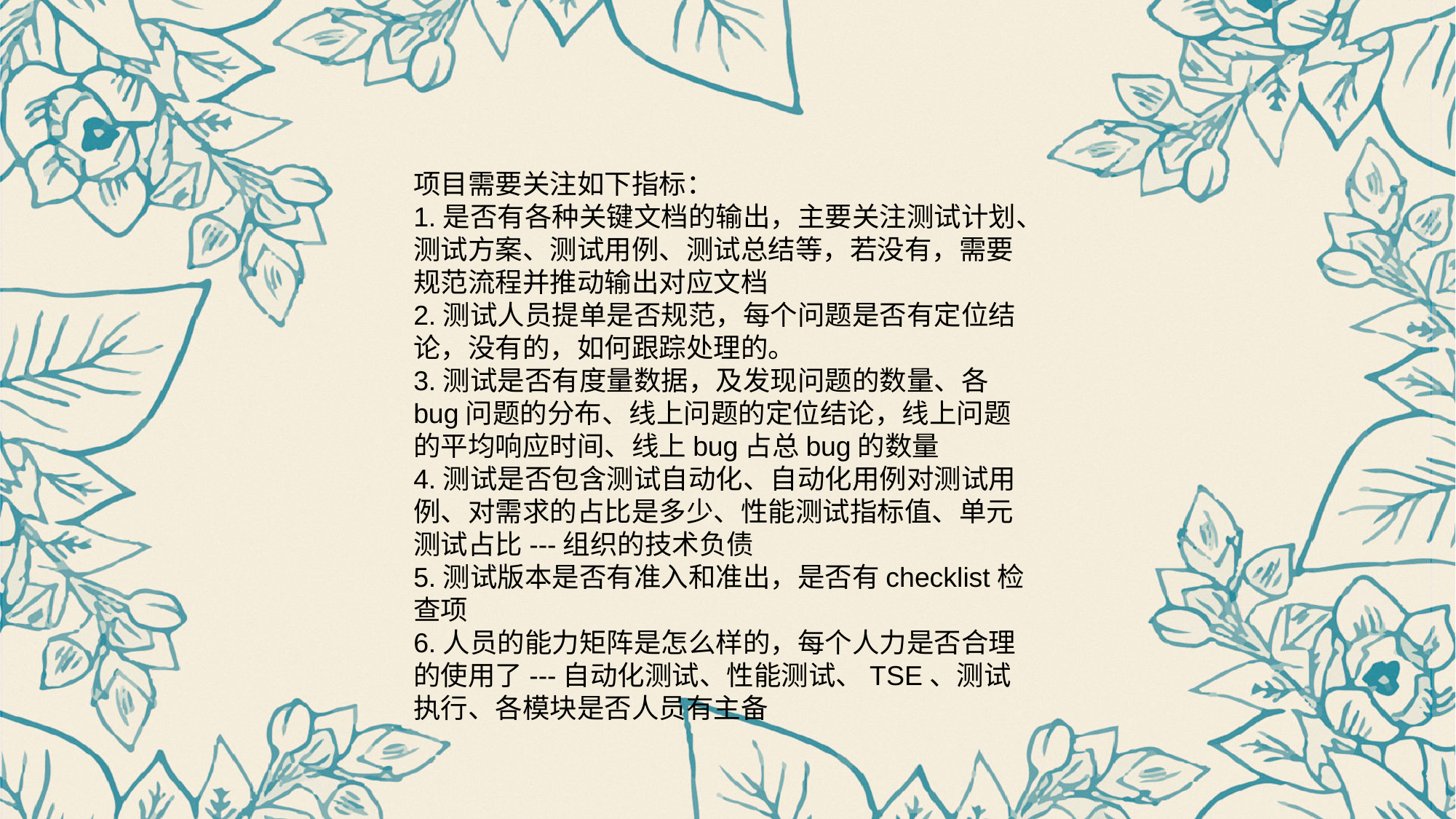

项目需要关注如下指标：
1.是否有各种关键文档的输出，主要关注测试计划、测试方案、测试用例、测试总结等，若没有，需要规范流程并推动输出对应文档
2.测试人员提单是否规范，每个问题是否有定位结论，没有的，如何跟踪处理的。
3.测试是否有度量数据，及发现问题的数量、各bug问题的分布、线上问题的定位结论，线上问题的平均响应时间、线上bug占总bug的数量
4.测试是否包含测试自动化、自动化用例对测试用例、对需求的占比是多少、性能测试指标值、单元测试占比---组织的技术负债
5.测试版本是否有准入和准出，是否有checklist检查项
6.人员的能力矩阵是怎么样的，每个人力是否合理的使用了---自动化测试、性能测试、TSE、测试执行、各模块是否人员有主备